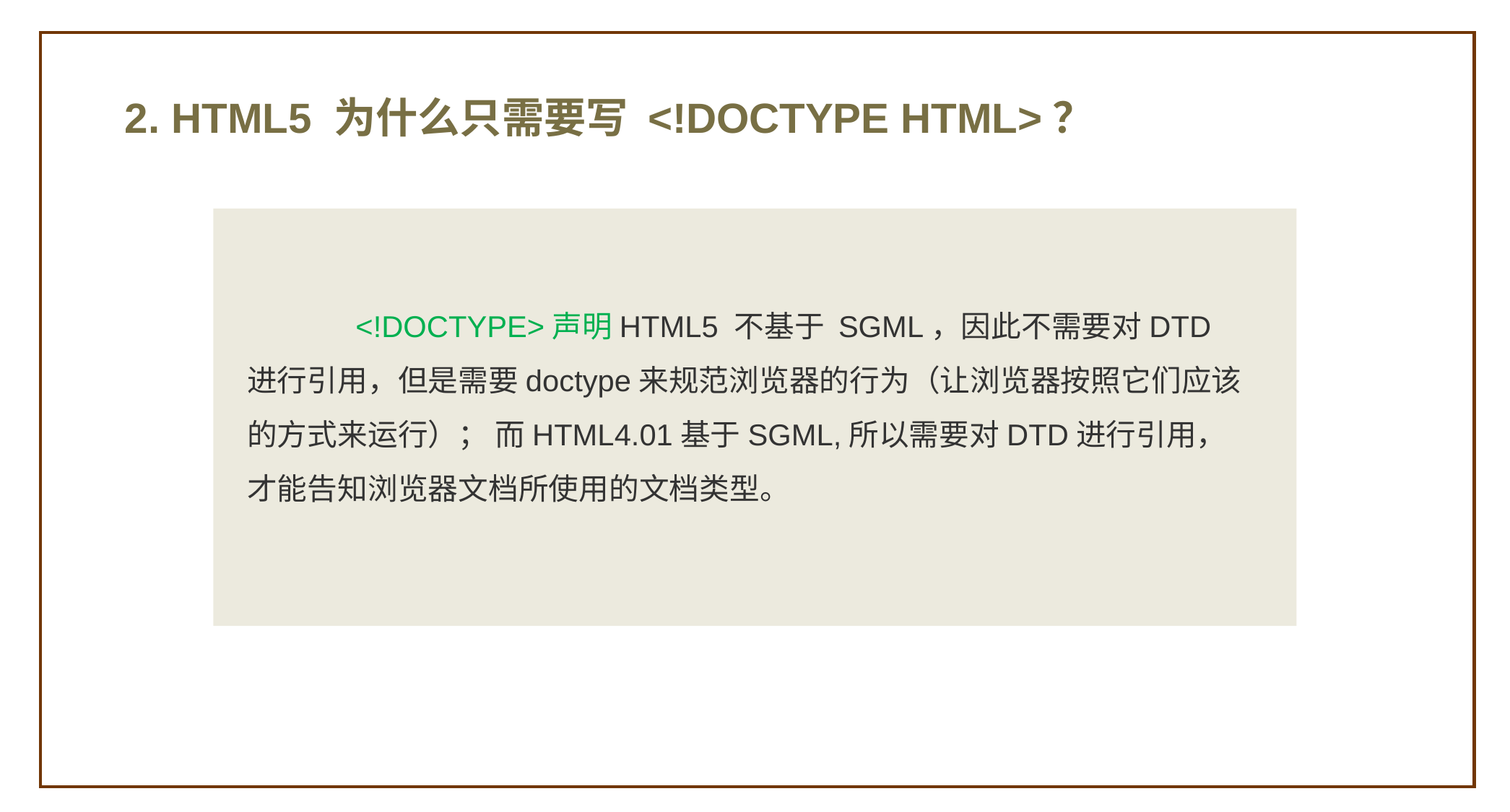

2. HTML5 为什么只需要写 <!DOCTYPE HTML>？

	<!DOCTYPE>声明HTML5 不基于 SGML，因此不需要对DTD进行引用，但是需要doctype来规范浏览器的行为（让浏览器按照它们应该的方式来运行）； 而HTML4.01基于SGML,所以需要对DTD进行引用，才能告知浏览器文档所使用的文档类型。